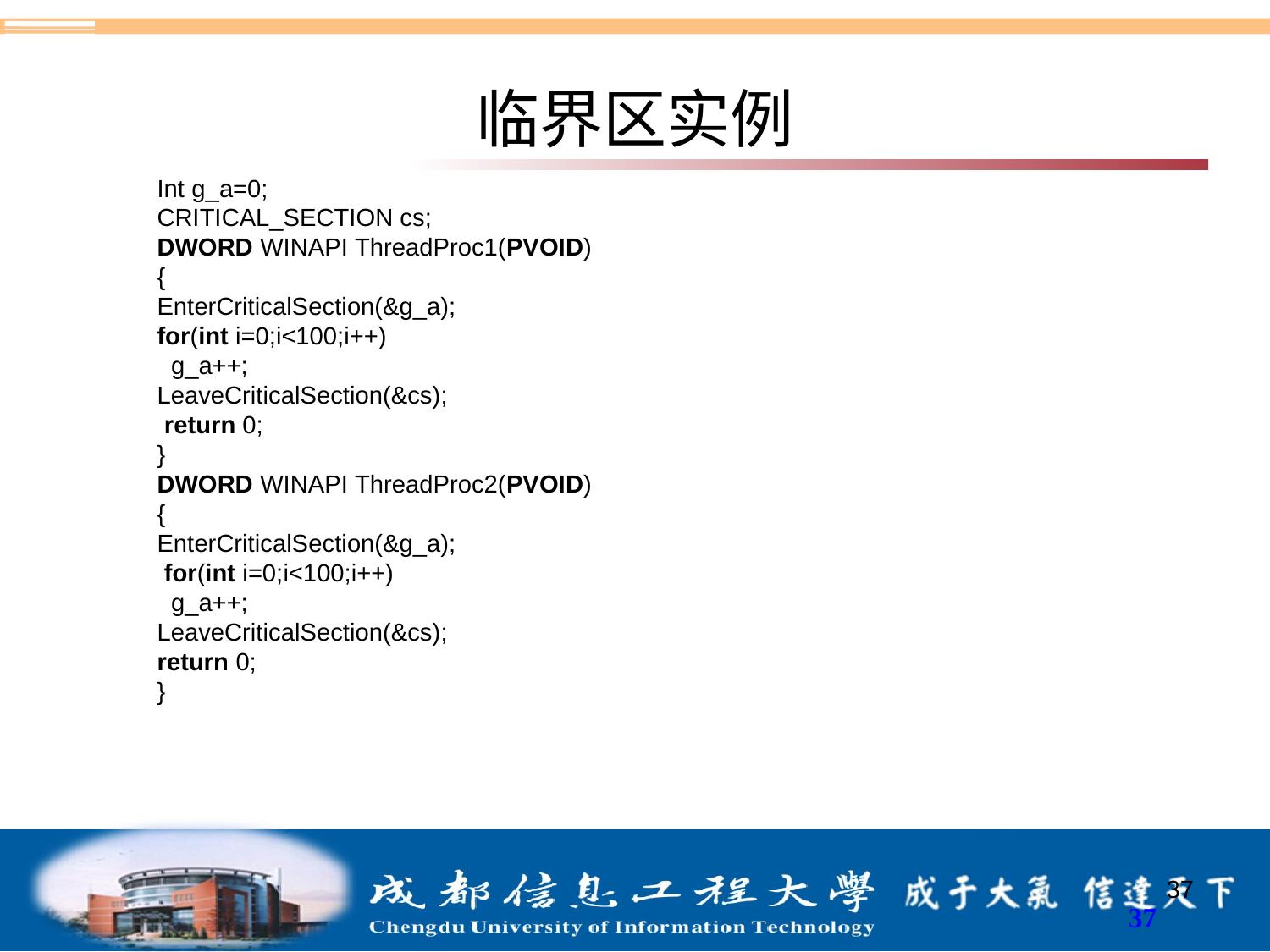

# 临界区实例
Int g_a=0;
CRITICAL_SECTION cs;
DWORD WINAPI ThreadProc1(PVOID)
{
EnterCriticalSection(&g_a);
for(int i=0;i<100;i++)
  g_a++;
LeaveCriticalSection(&cs);
 return 0;
}
DWORD WINAPI ThreadProc2(PVOID)
{
EnterCriticalSection(&g_a);
 for(int i=0;i<100;i++)
  g_a++;
LeaveCriticalSection(&cs);
return 0;
}